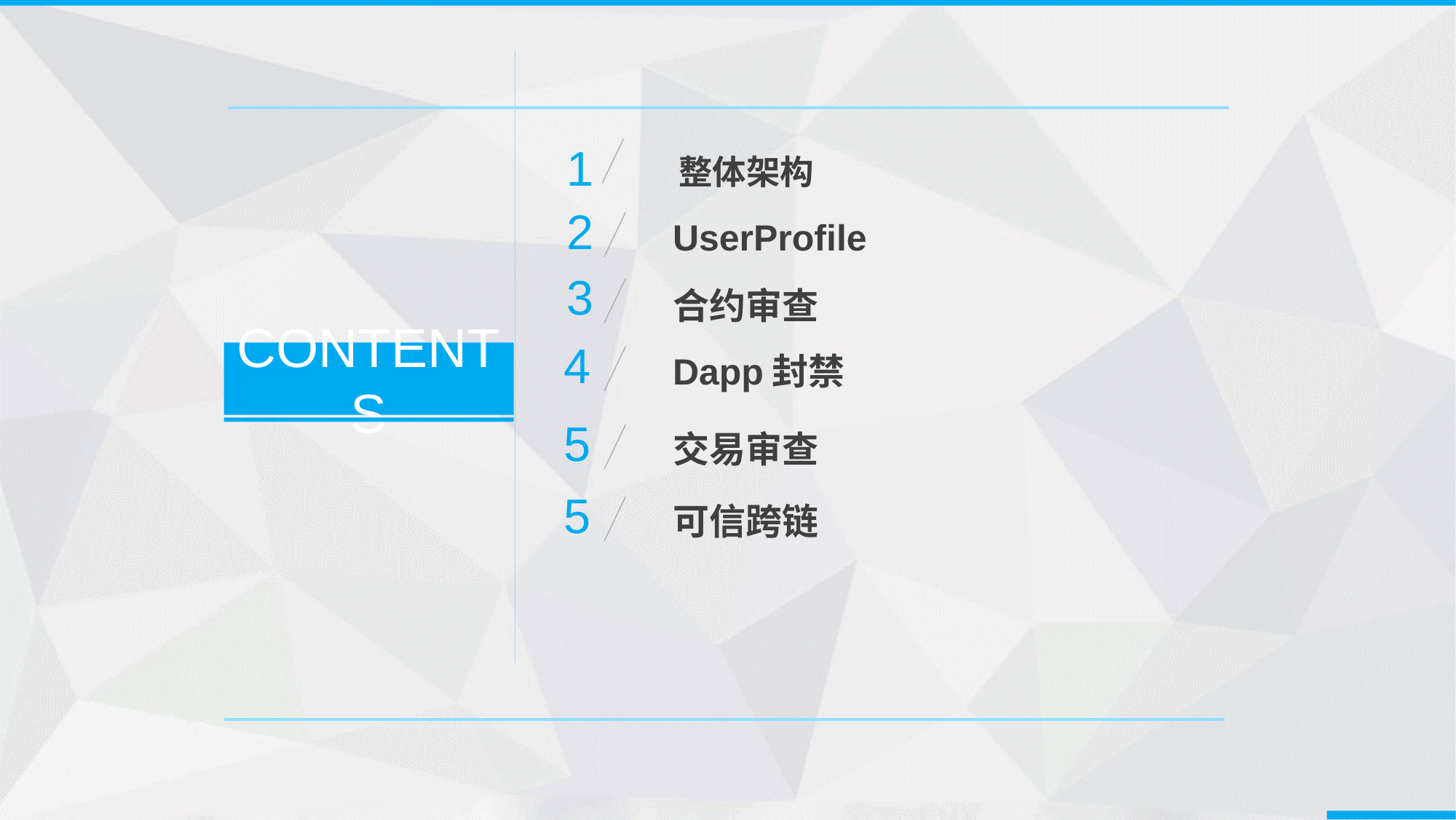

整体架构
1
UserProfile
2
合约审查
3
Dapp封禁
4
CONTENTS
交易审查
5

可信跨链
5